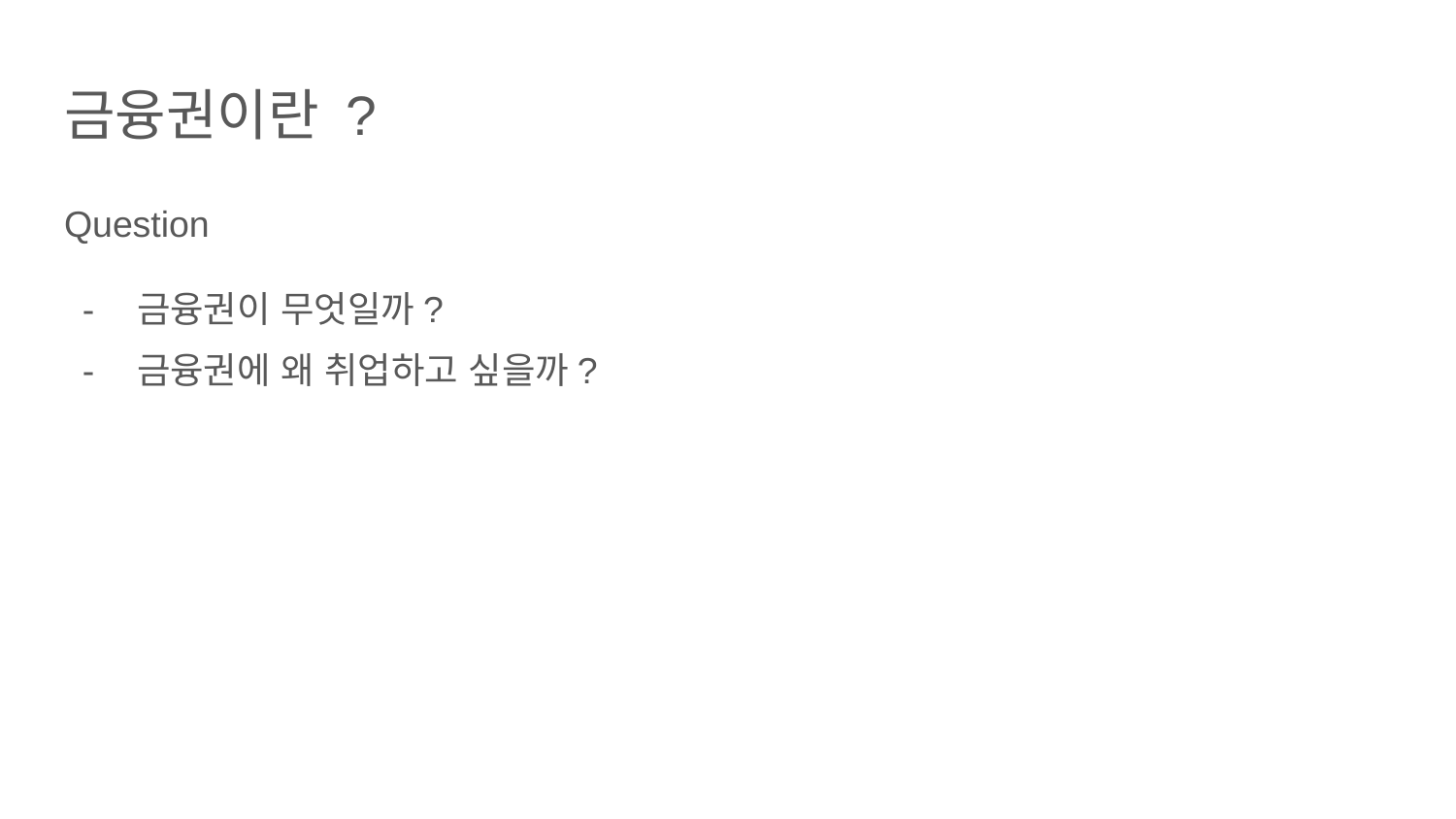

# 금융권이란 ?
Question
금융권이 무엇일까?
금융권에 왜 취업하고 싶을까?